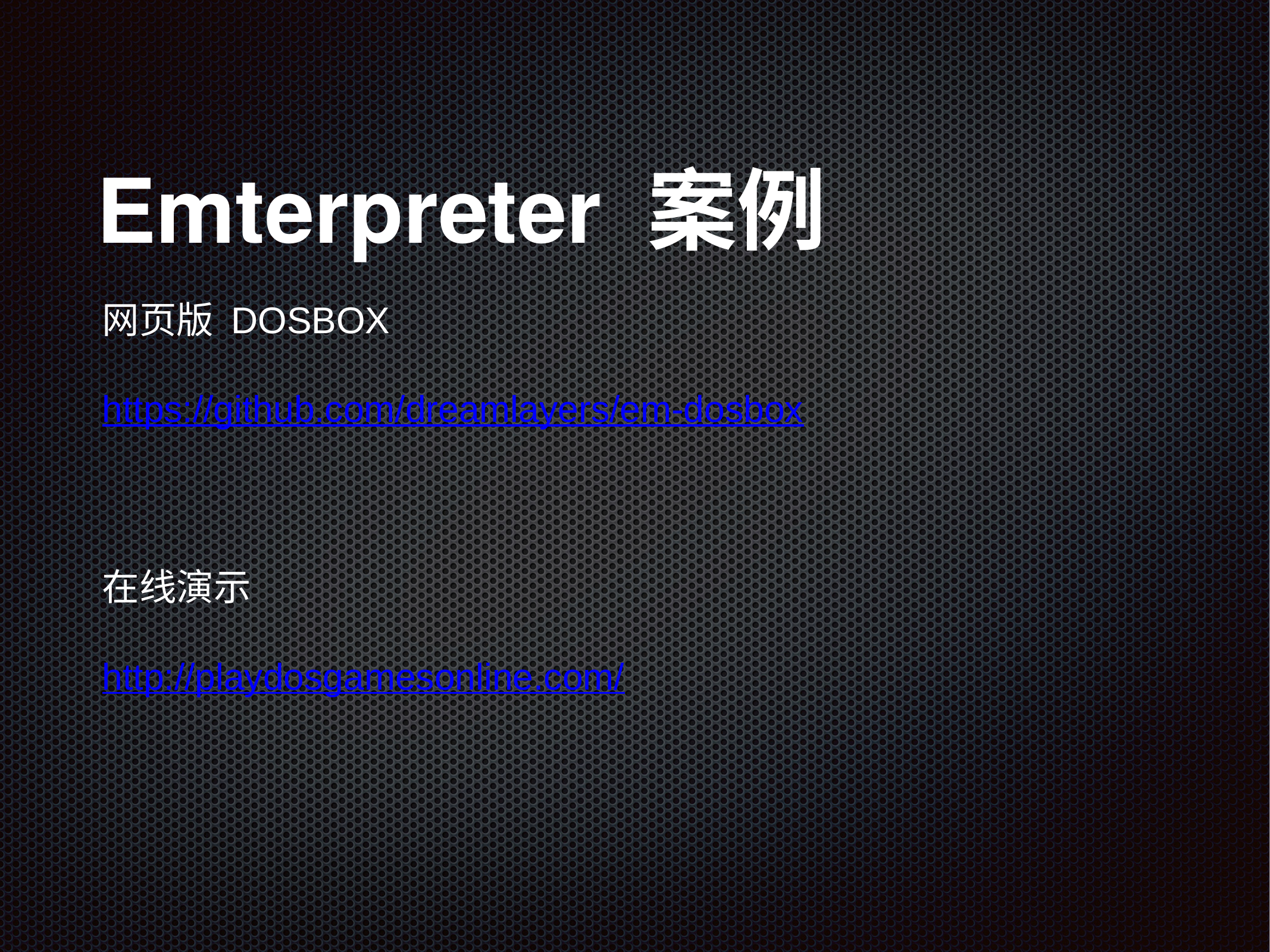

# Emterpreter 案例
网页版 DOSBOX
https://github.com/dreamlayers/em-dosbox

在线演示
http://playdosgamesonline.com/